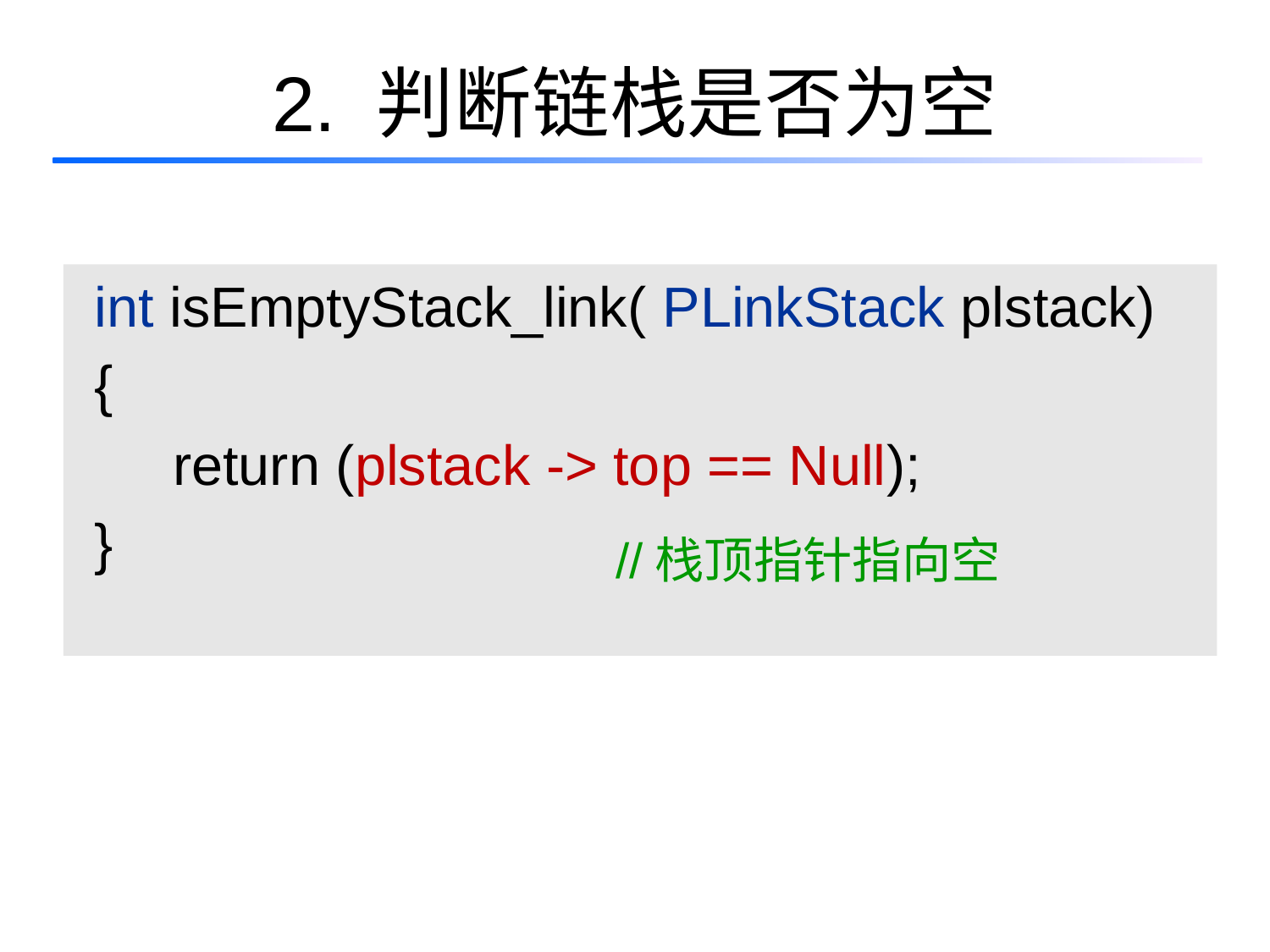

# 2. 判断链栈是否为空

  int isEmptyStack_link( PLinkStack plstack)
  {
       return (plstack -> top == Null);
  }
//栈顶指针指向空